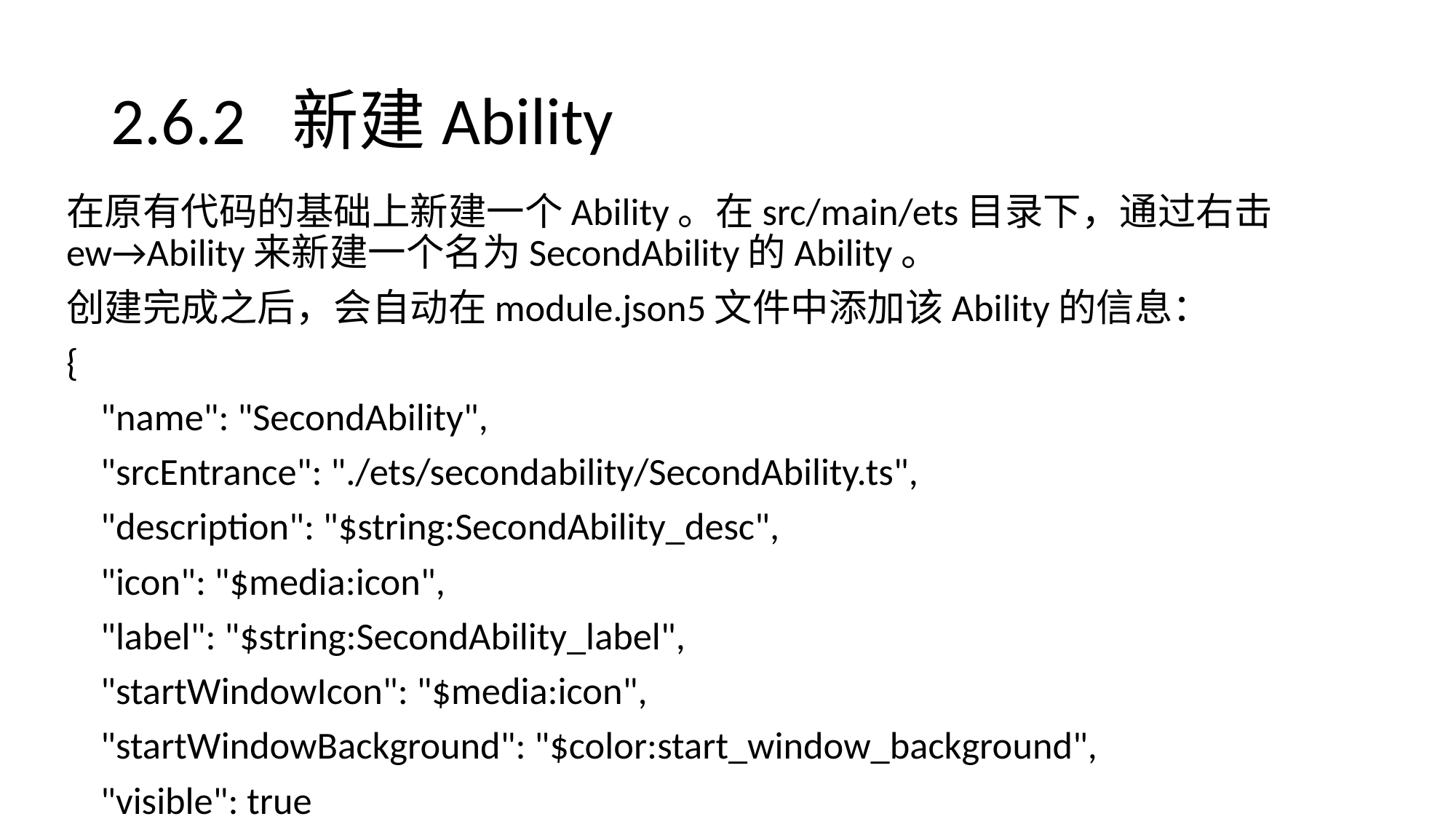

# 2.6.2  新建Ability
在原有代码的基础上新建一个Ability。在src/main/ets目录下，通过右击ew→Ability来新建一个名为SecondAbility的Ability。
创建完成之后，会自动在module.json5文件中添加该Ability的信息：
{
    "name": "SecondAbility",
    "srcEntrance": "./ets/secondability/SecondAbility.ts",
    "description": "$string:SecondAbility_desc",
    "icon": "$media:icon",
    "label": "$string:SecondAbility_label",
    "startWindowIcon": "$media:icon",
    "startWindowBackground": "$color:start_window_background",
    "visible": true
}